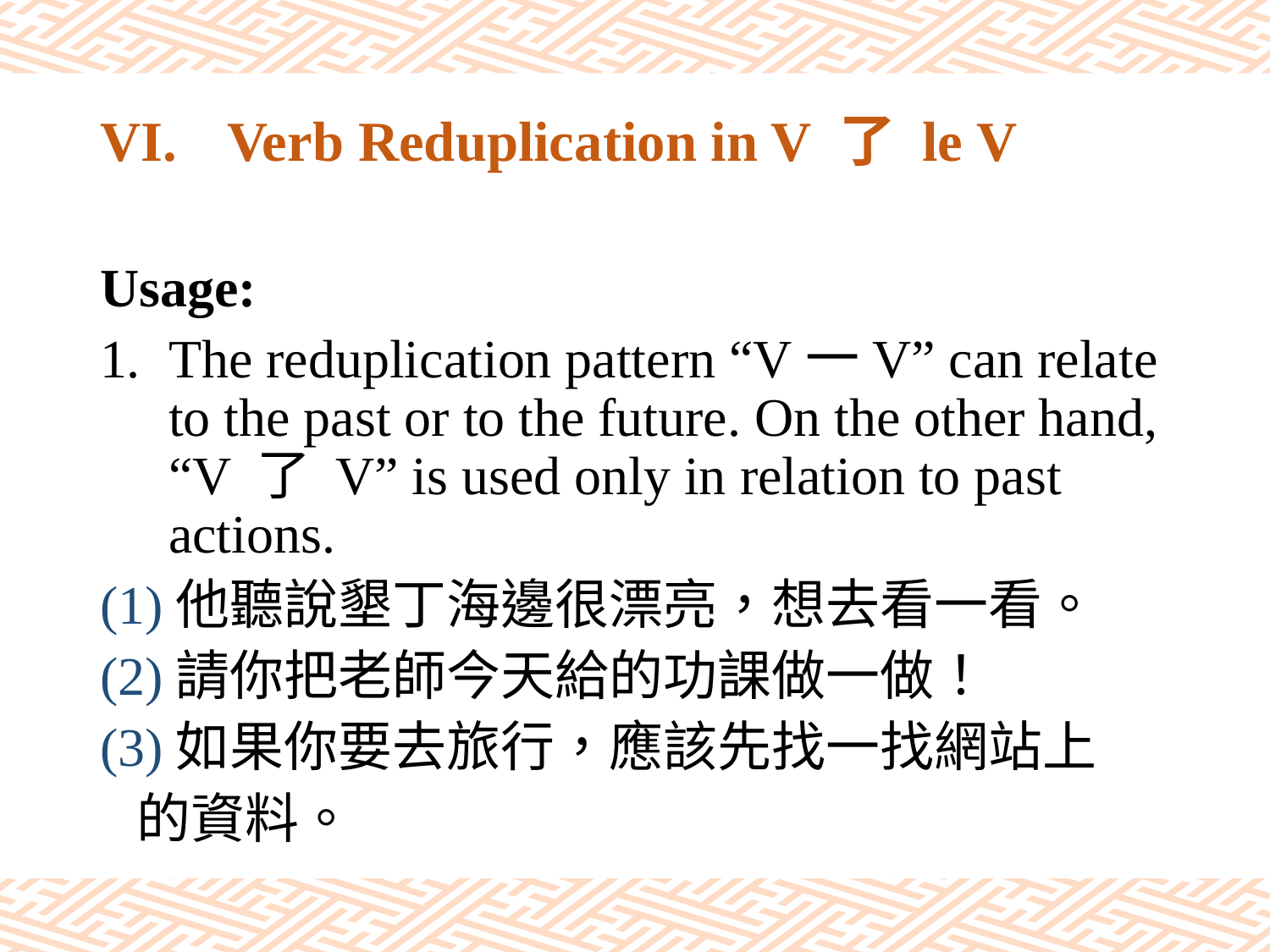

# VI.	Verb Reduplication in V 了 le V
Usage:
The reduplication pattern “V一V” can relate to the past or to the future. On the other hand, “V 了 V” is used only in relation to past actions.
(1)他聽說墾丁海邊很漂亮，想去看一看。
(2)請你把老師今天給的功課做一做！
(3)如果你要去旅行，應該先找一找網站上
  的資料。